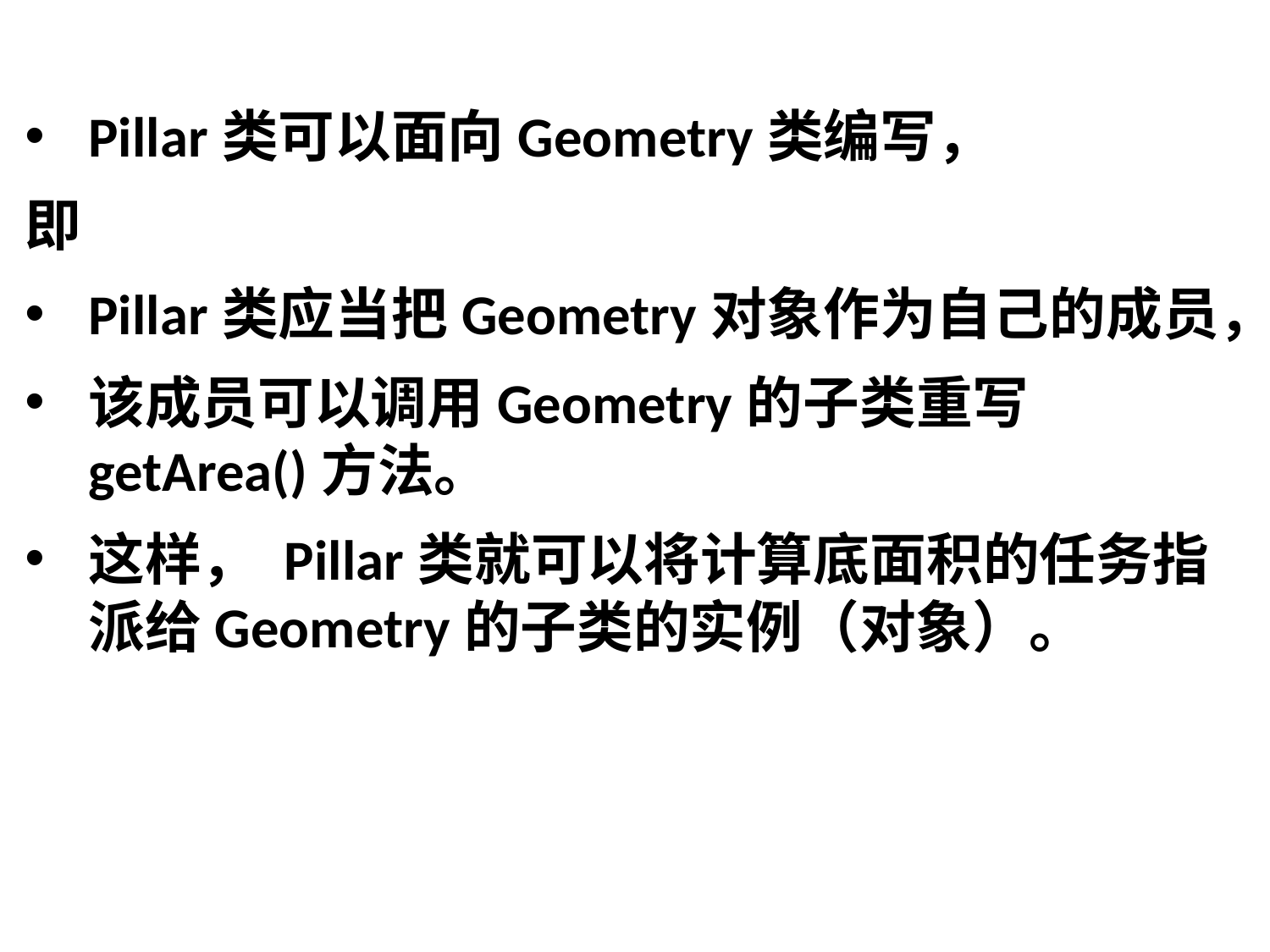

Pillar类可以面向Geometry类编写，
即
Pillar类应当把Geometry对象作为自己的成员，
该成员可以调用Geometry的子类重写getArea()方法。
这样， Pillar类就可以将计算底面积的任务指派给Geometry的子类的实例（对象）。